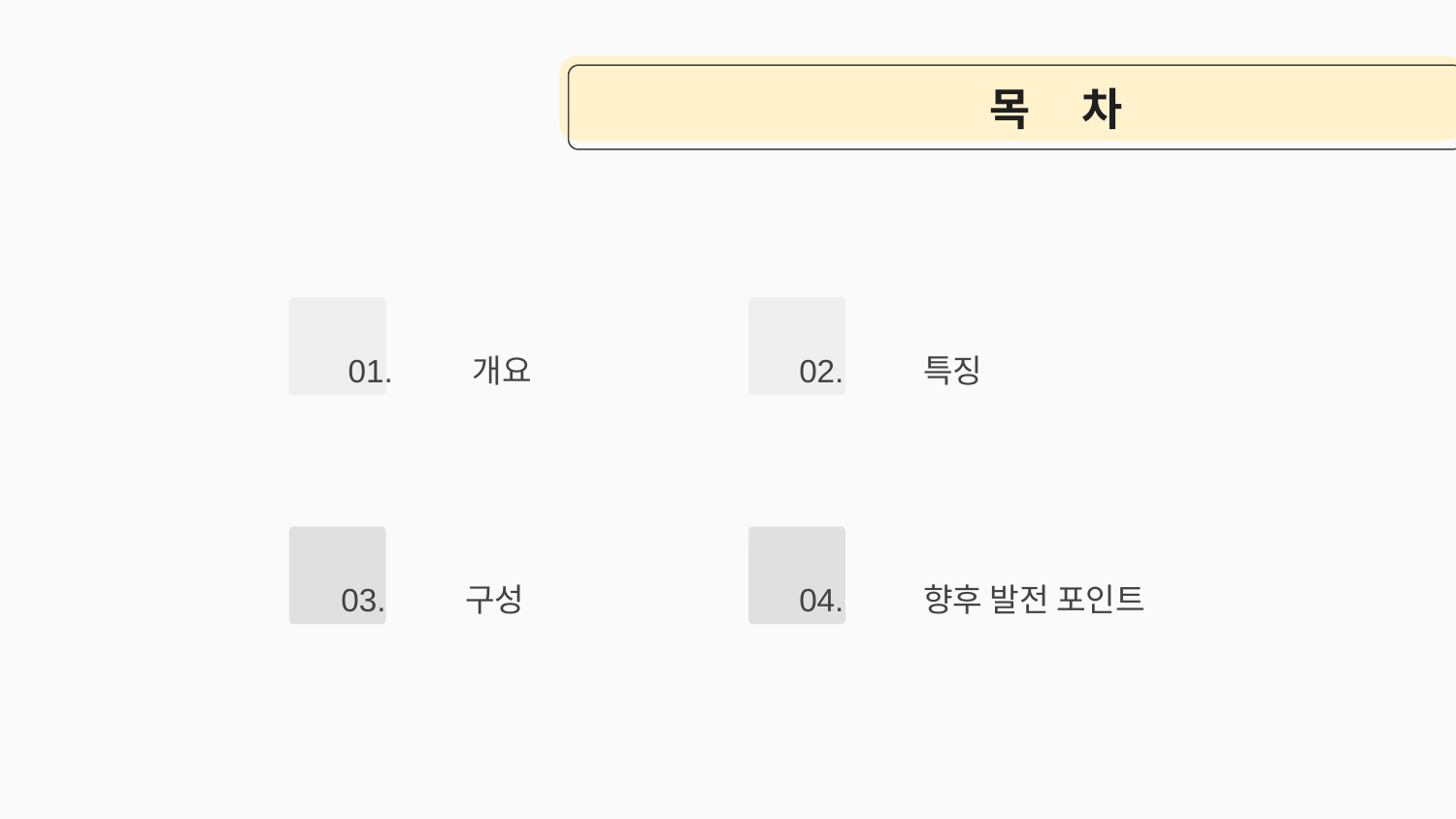

목     차

01.        개요
02.        특징

04.        향후 발전 포인트
03.        구성